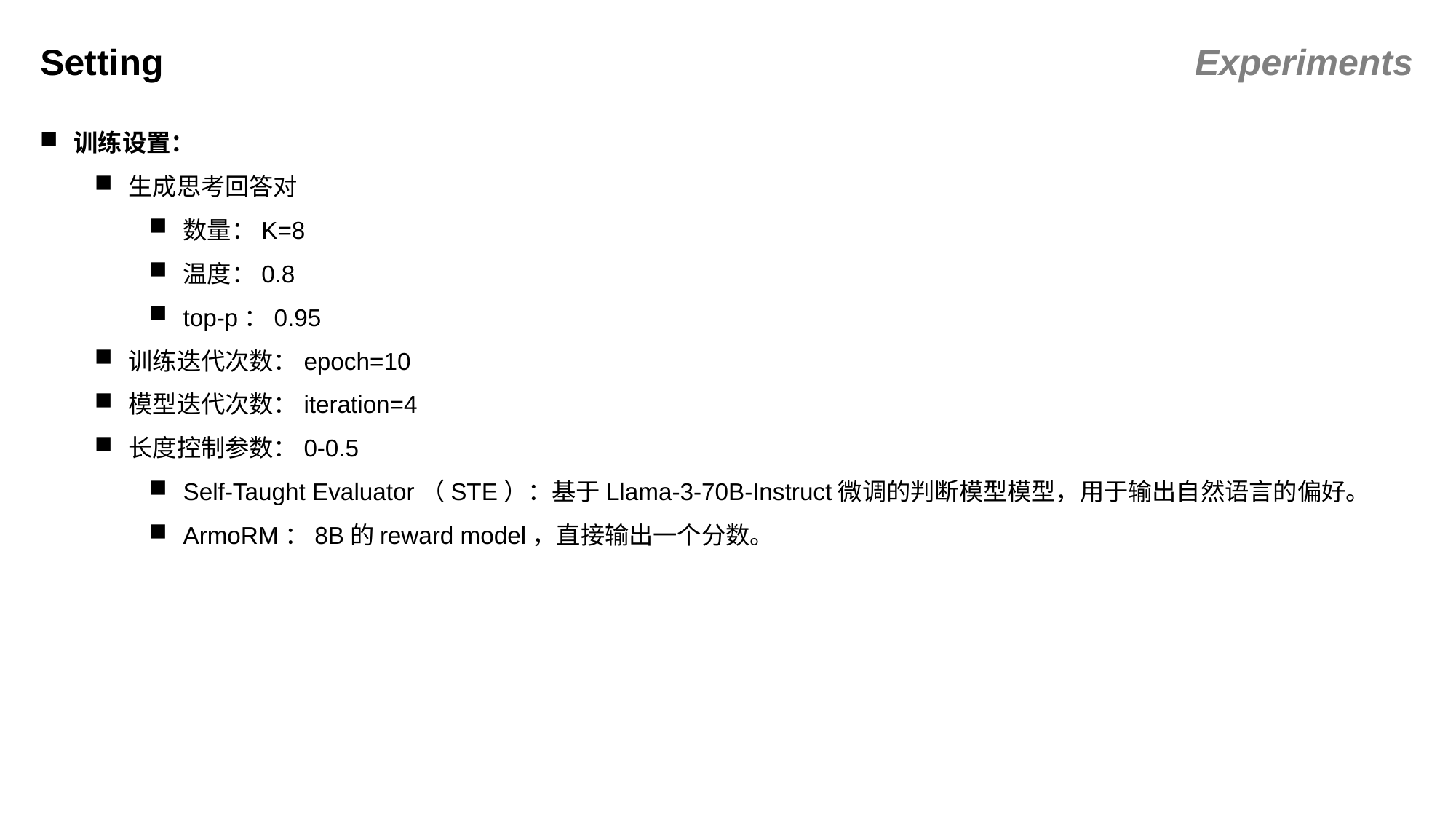

Setting
Experiments
训练设置：
生成思考回答对
数量：K=8
温度：0.8
top-p：0.95
训练迭代次数：epoch=10
模型迭代次数：iteration=4
长度控制参数：0-0.5
Self-Taught Evaluator（STE）：基于Llama-3-70B-Instruct微调的判断模型模型，用于输出自然语言的偏好。
ArmoRM：8B的reward model，直接输出一个分数。